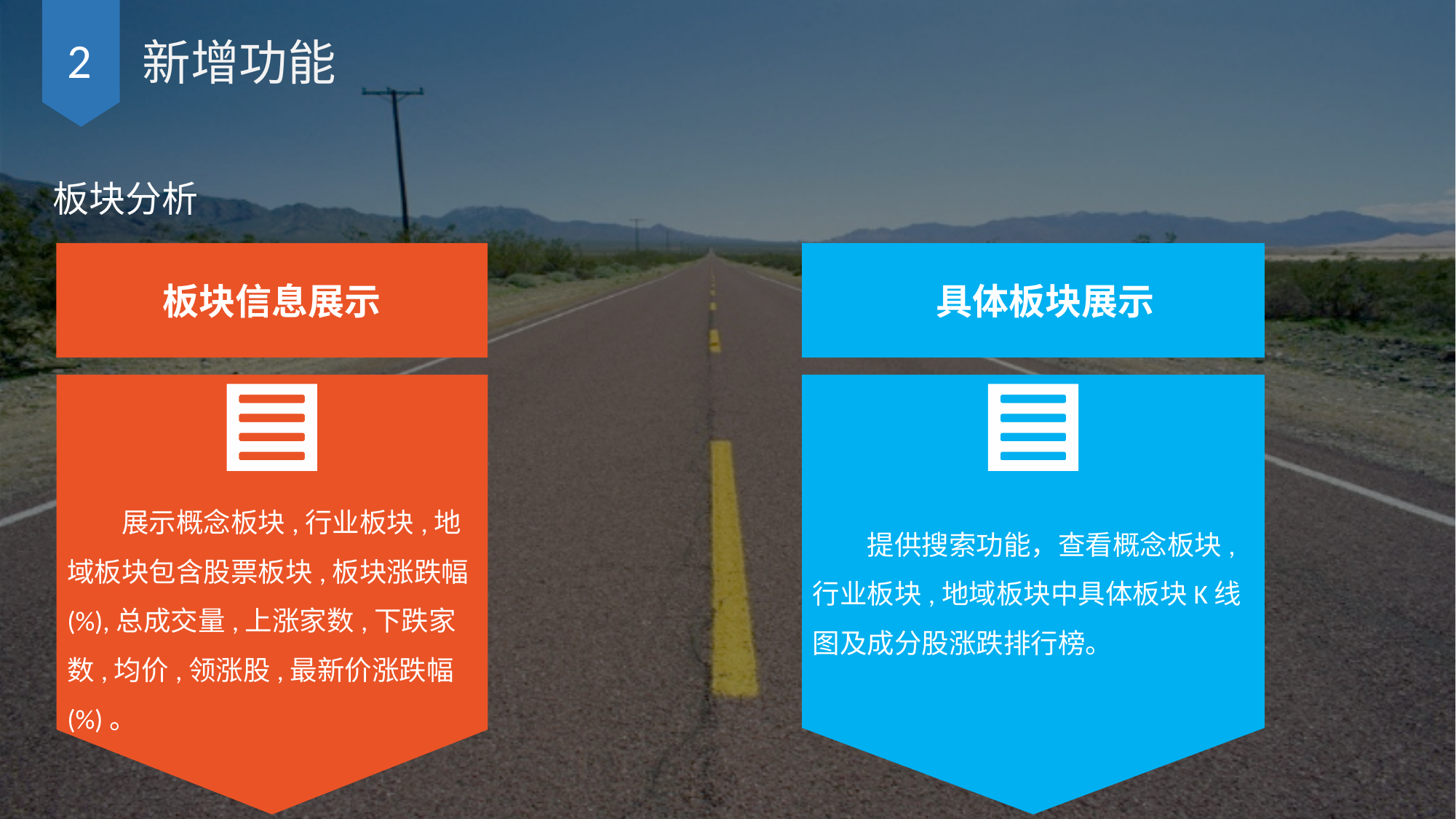

2
新增功能
板块分析

板块信息展示
具体板块展示

展示概念板块,行业板块,地域板块包含股票板块,板块涨跌幅(%),总成交量,上涨家数,下跌家数,均价,领涨股,最新价涨跌幅(%)。

提供搜索功能，查看概念板块,行业板块,地域板块中具体板块K线图及成分股涨跌排行榜。